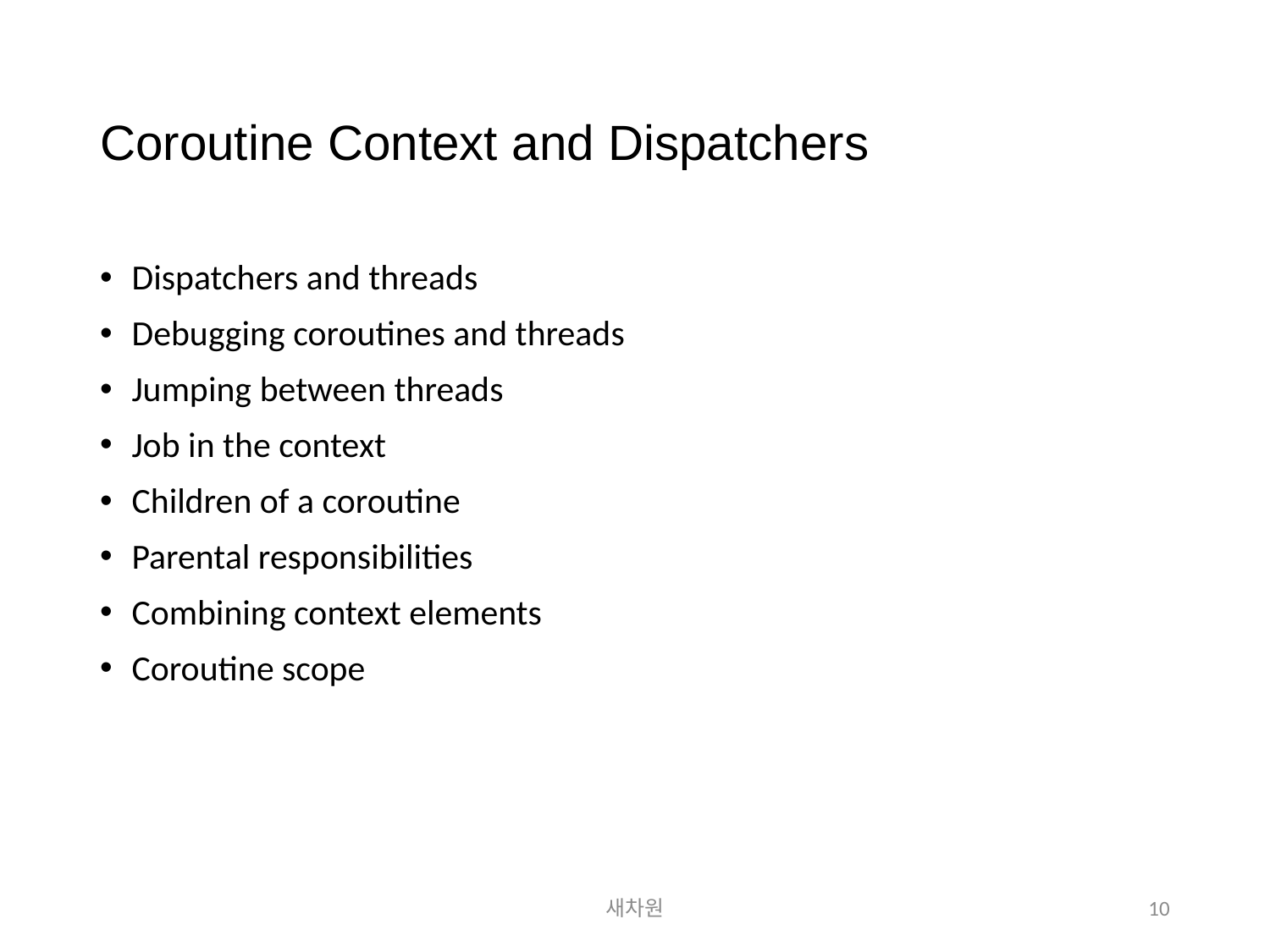

Coroutine Context and Dispatchers
Dispatchers and threads
Debugging coroutines and threads
Jumping between threads
Job in the context
Children of a coroutine
Parental responsibilities
Combining context elements
Coroutine scope
새차원
10